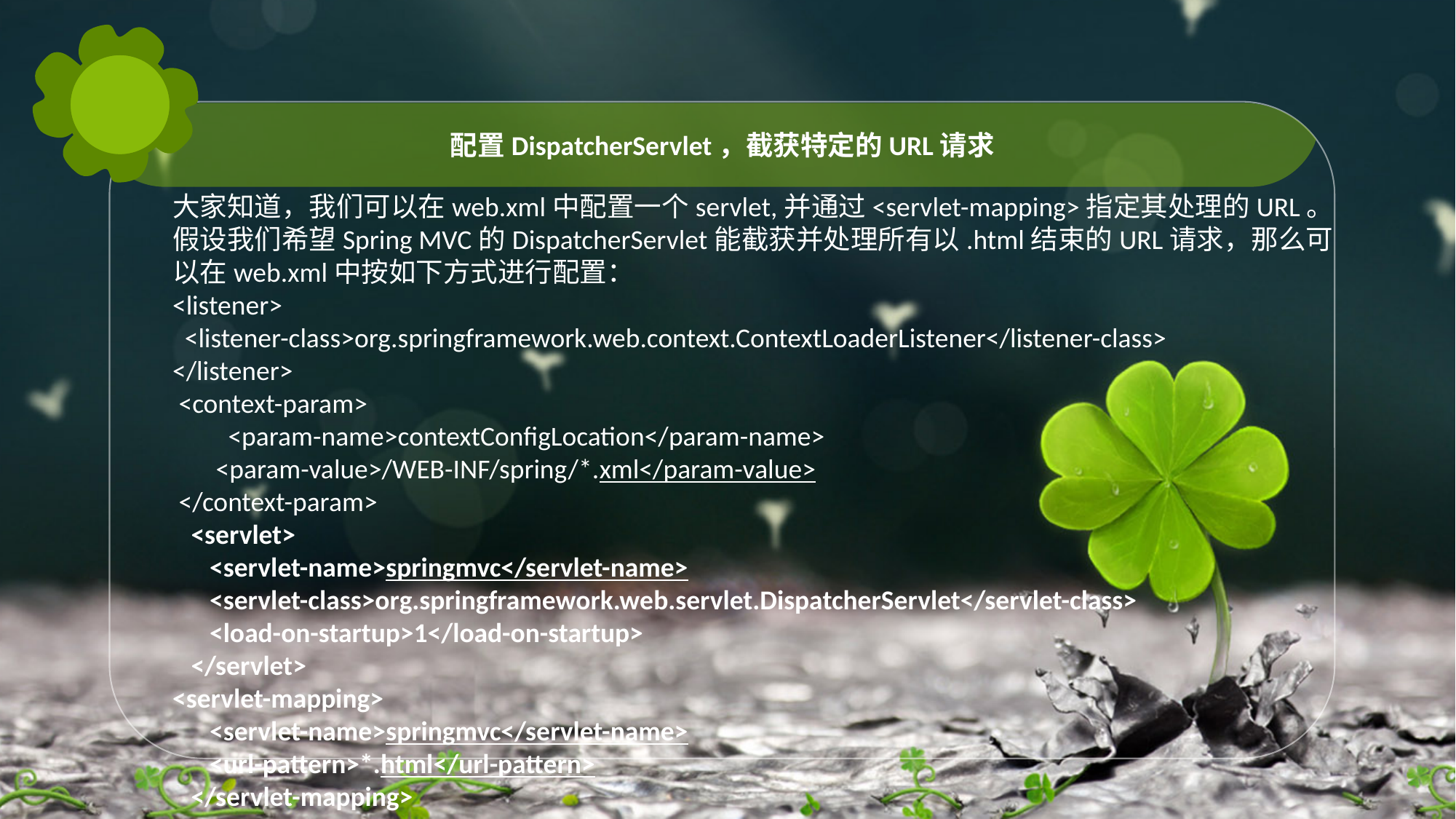

配置DispatcherServlet，截获特定的URL请求
大家知道，我们可以在web.xml中配置一个servlet,并通过<servlet-mapping>指定其处理的URL。
假设我们希望Spring MVC的DispatcherServlet能截获并处理所有以.html结束的URL请求，那么可
以在web.xml中按如下方式进行配置：
<listener>
  <listener-class>org.springframework.web.context.ContextLoaderListener</listener-class>
</listener>
 <context-param>
         <param-name>contextConfigLocation</param-name>
       <param-value>/WEB-INF/spring/*.xml</param-value>
 </context-param>
   <servlet>
      <servlet-name>springmvc</servlet-name>
      <servlet-class>org.springframework.web.servlet.DispatcherServlet</servlet-class>
      <load-on-startup>1</load-on-startup>
   </servlet>
<servlet-mapping>
      <servlet-name>springmvc</servlet-name>
      <url-pattern>*.html</url-pattern>
   </servlet-mapping>